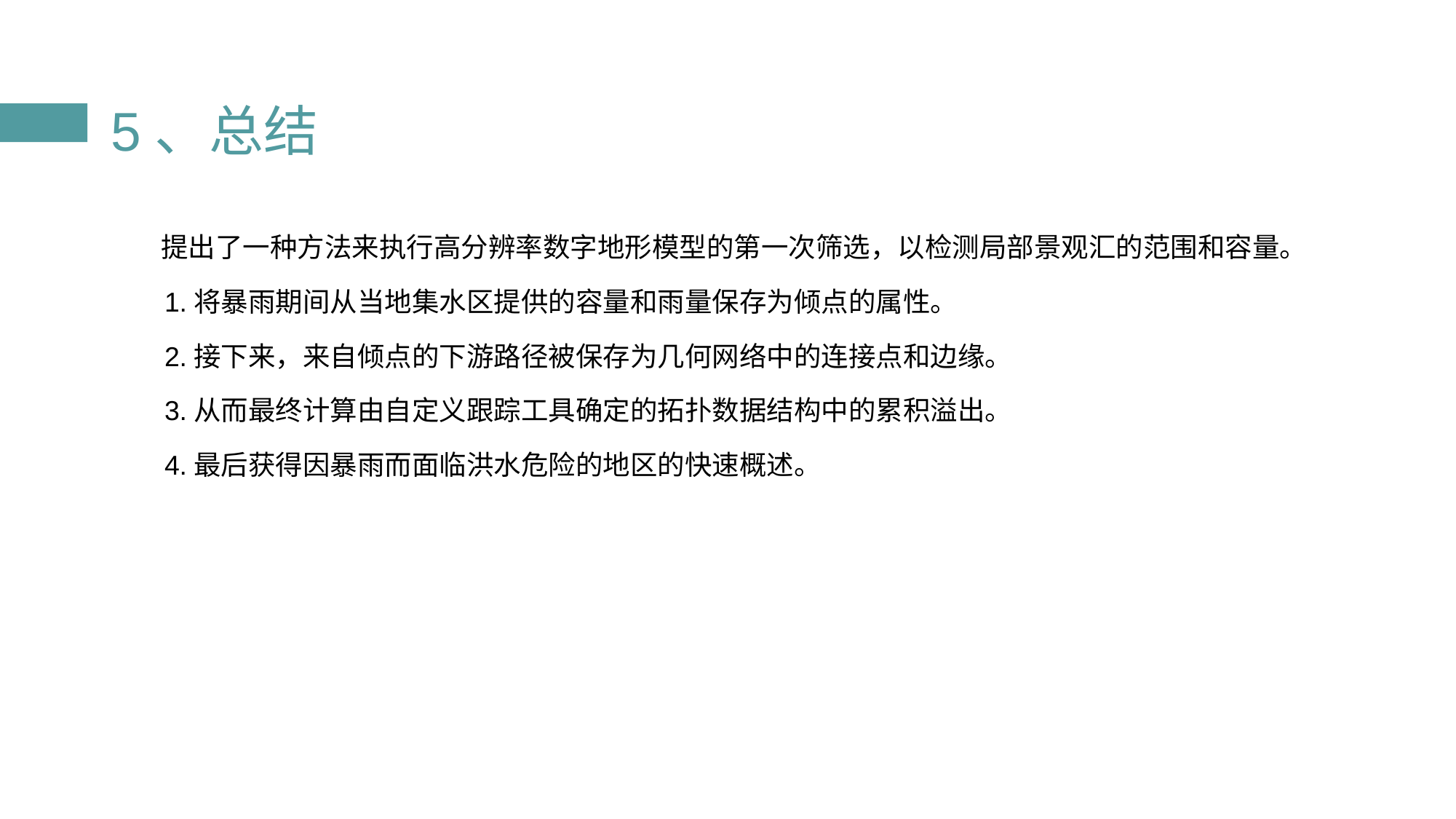

# 5、总结
       提出了一种方法来执行高分辨率数字地形模型的第一次筛选，以检测局部景观汇的范围和容量。
       1.将暴雨期间从当地集水区提供的容量和雨量保存为倾点的属性。
       2.接下来，来自倾点的下游路径被保存为几何网络中的连接点和边缘。
       3.从而最终计算由自定义跟踪工具确定的拓扑数据结构中的累积溢出。
       4.最后获得因暴雨而面临洪水危险的地区的快速概述。